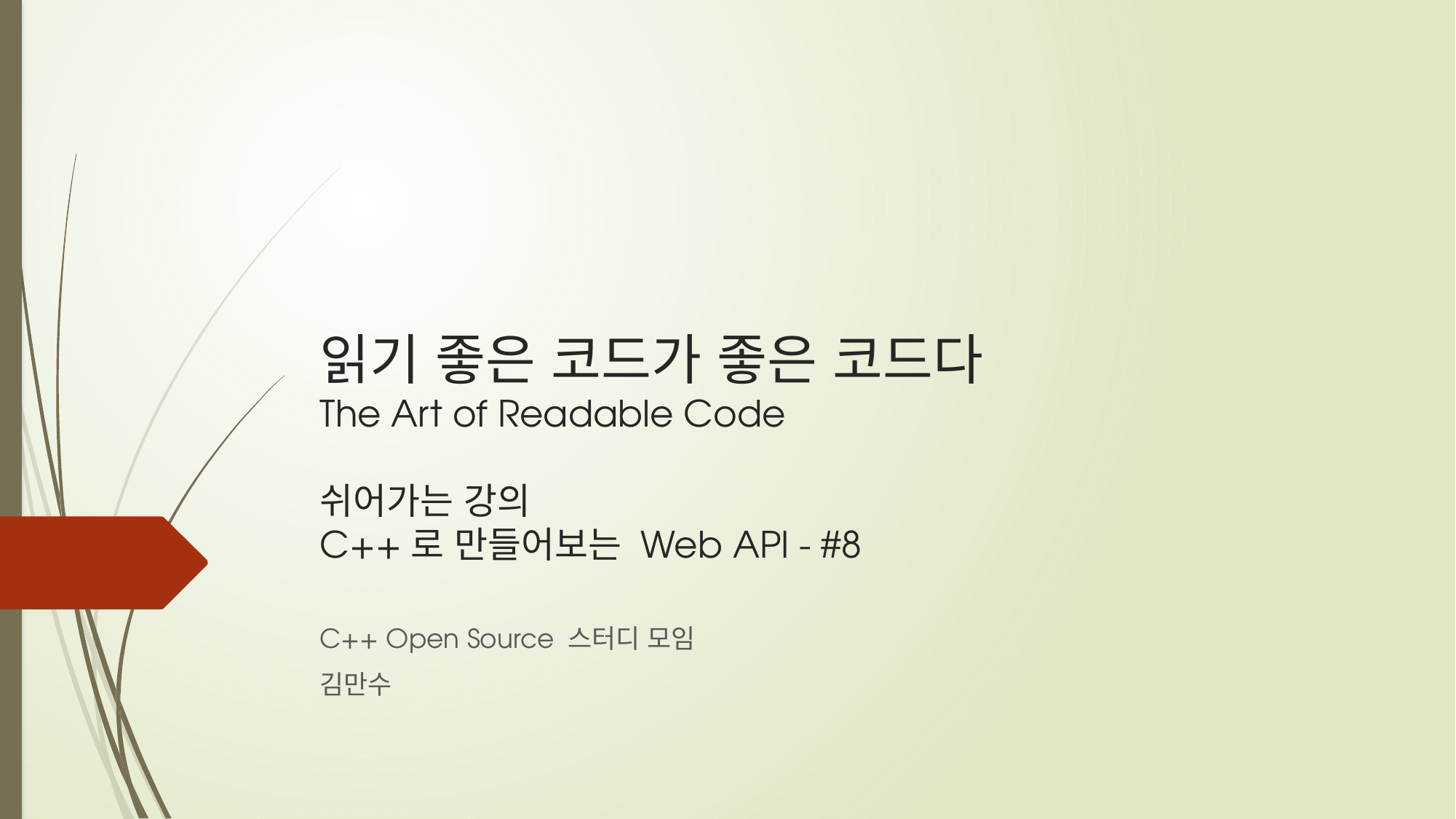

# 읽기 좋은 코드가 좋은 코드다 The Art of Readable Code 쉬어가는 강의 C++로 만들어보는 Web API - #8

C++ Open Source 스터디 모임
김만수